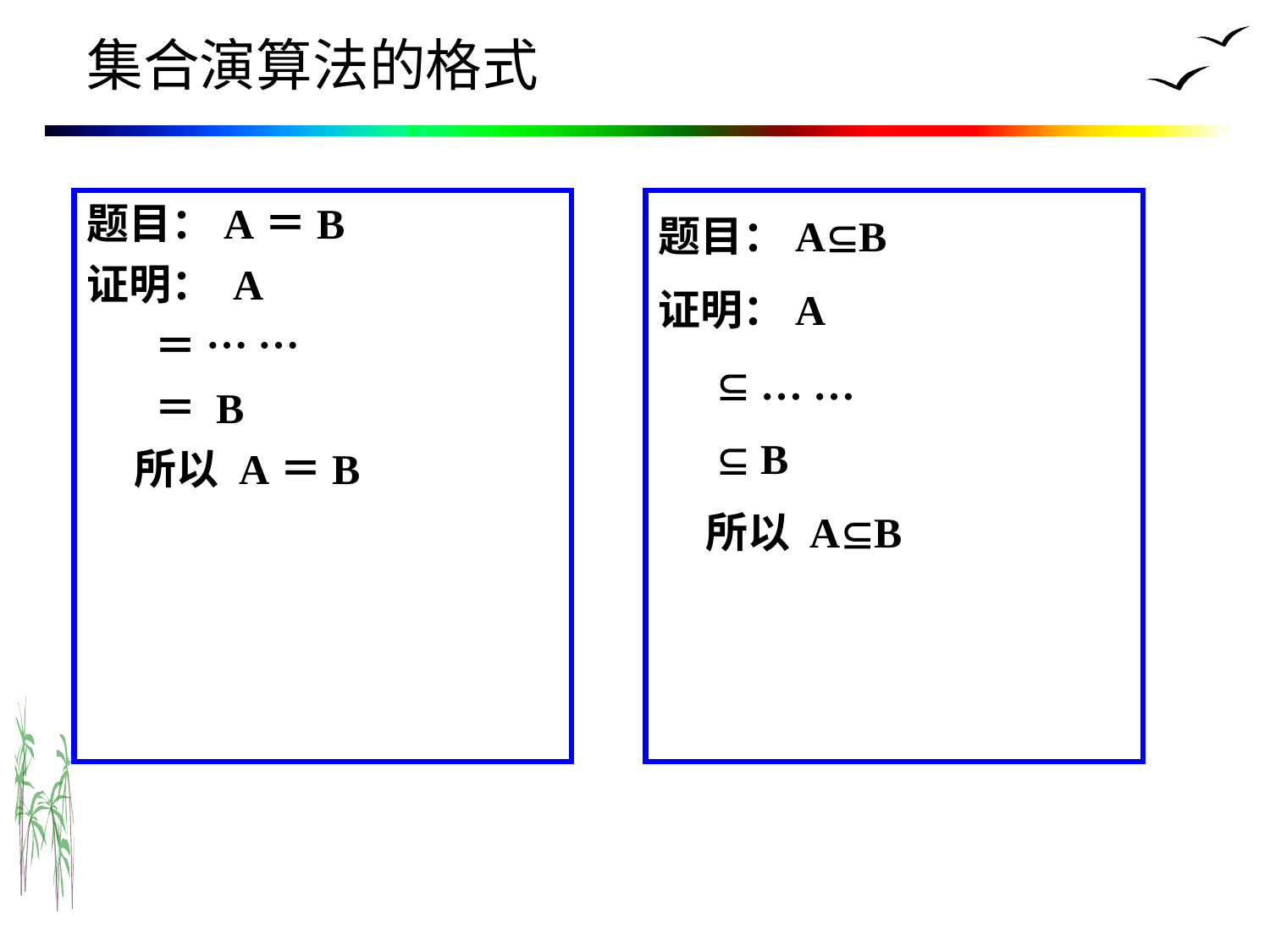

# 集合演算法的格式
题目：A＝B
证明： A
	 ＝ … …
	 ＝ B
	所以 A＝B
题目：A⊆B
证明：A
	 ⊆ … …
	 ⊆ B
	所以 A⊆B